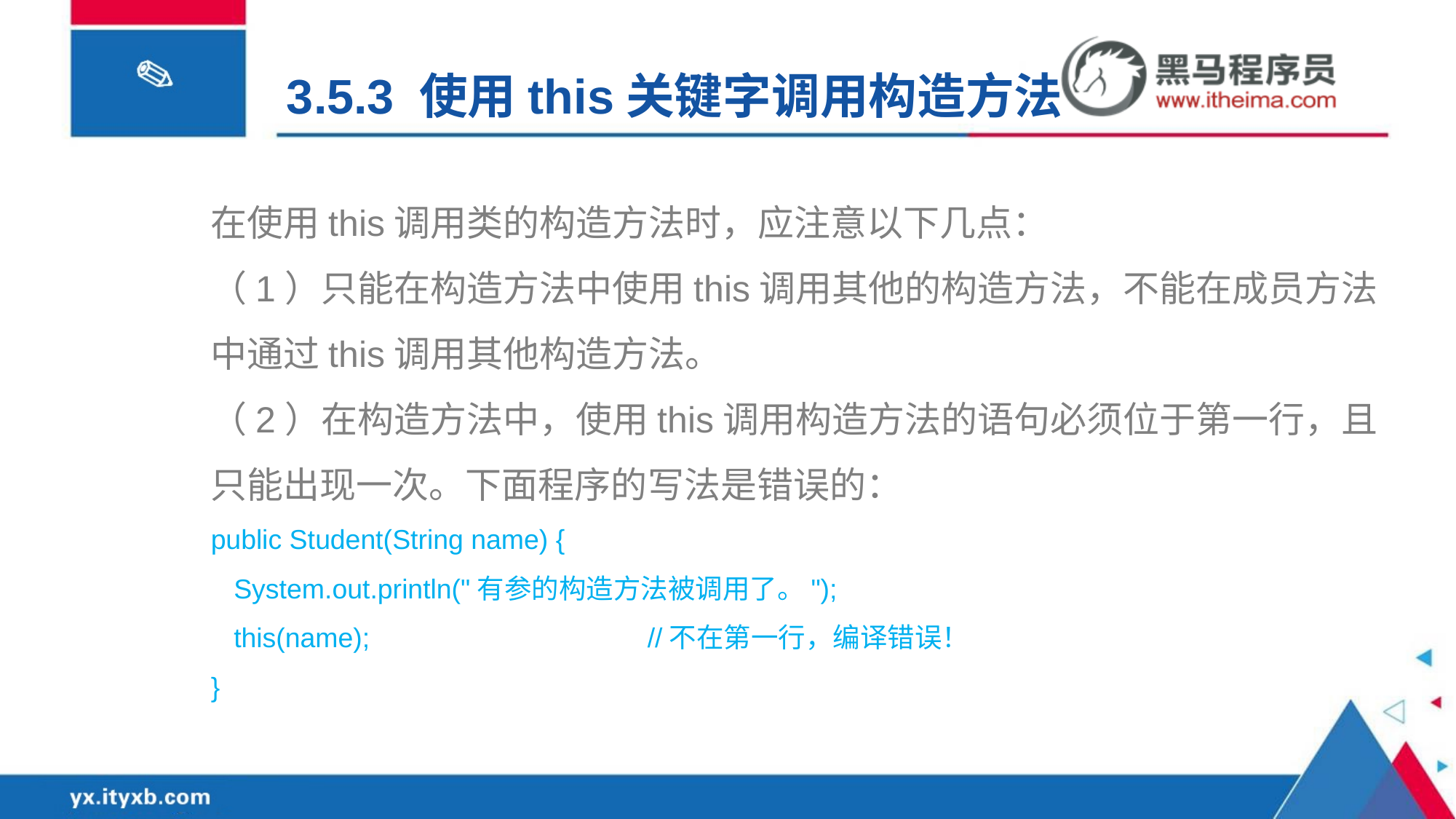

3.5.3 使用this关键字调用构造方法
在使用this调用类的构造方法时，应注意以下几点：
（1）只能在构造方法中使用this调用其他的构造方法，不能在成员方法中通过this调用其他构造方法。
（2）在构造方法中，使用this调用构造方法的语句必须位于第一行，且只能出现一次。下面程序的写法是错误的：
public Student(String name) {
   System.out.println("有参的构造方法被调用了。");
   this(name); 			//不在第一行，编译错误！
}